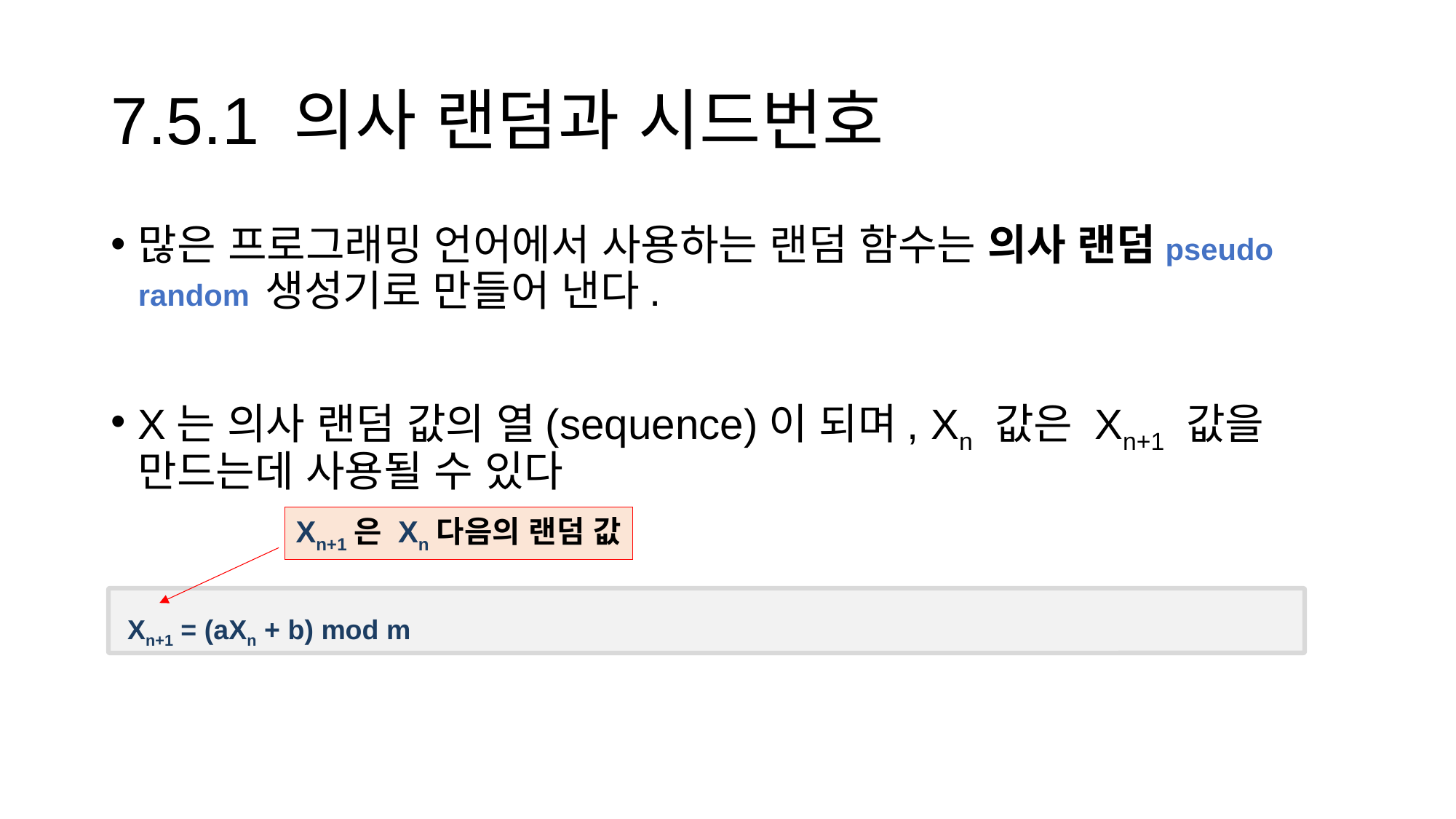

# 7.5.1 의사 랜덤과 시드번호
많은 프로그래밍 언어에서 사용하는 랜덤 함수는 의사 랜덤pseudo random 생성기로 만들어 낸다.

X는 의사 랜덤 값의 열(sequence)이 되며, Xn 값은 Xn+1 값을 만드는데 사용될 수 있다

Xn+1은 Xn다음의 랜덤 값

Xn+1 = (aXn + b) mod m